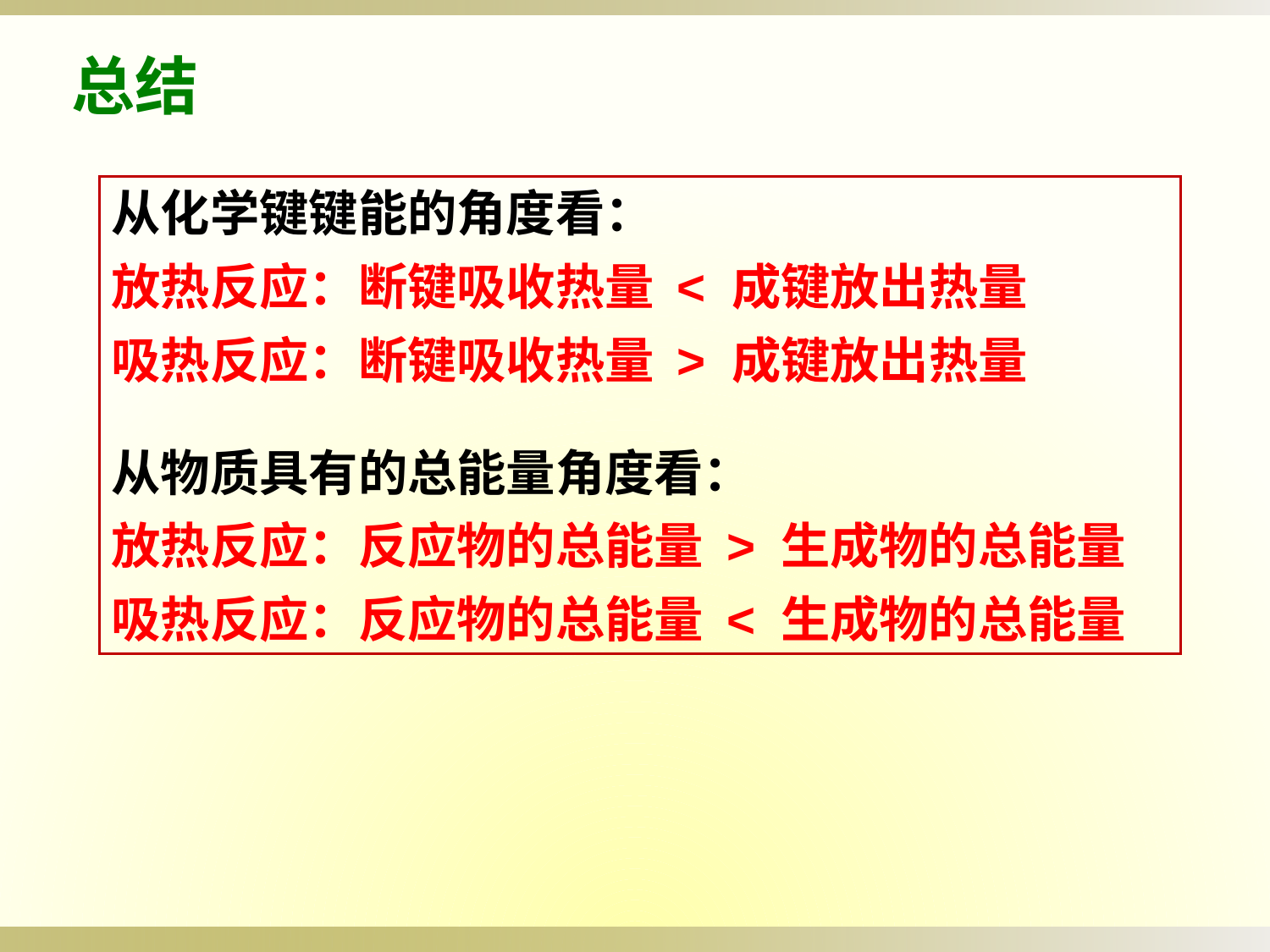

总结
从化学键键能的角度看：
放热反应：断键吸收热量 < 成键放出热量
吸热反应：断键吸收热量 > 成键放出热量

从物质具有的总能量角度看：
放热反应：反应物的总能量 > 生成物的总能量
吸热反应：反应物的总能量 < 生成物的总能量